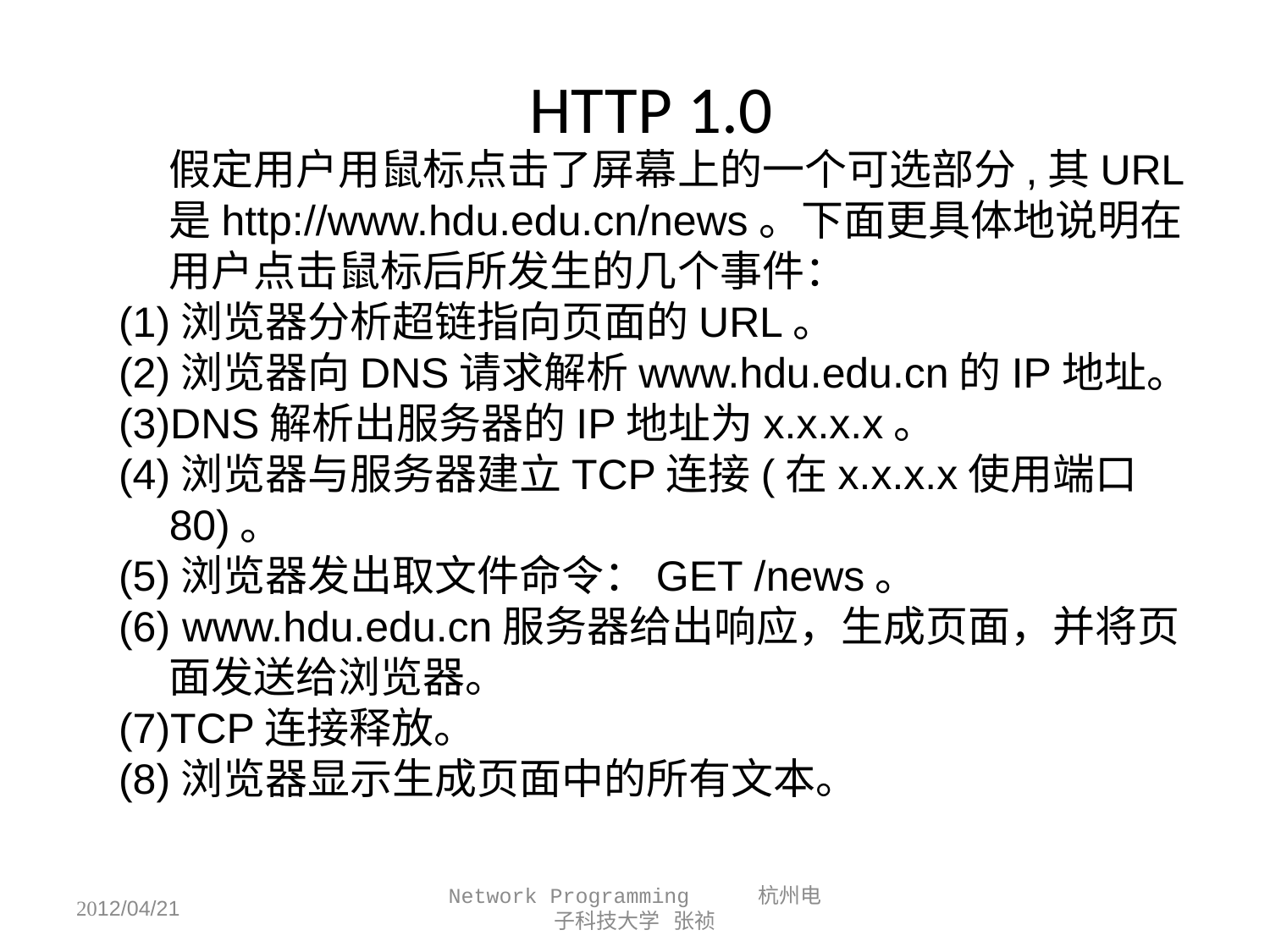

# HTTP 1.0
	假定用户用鼠标点击了屏幕上的一个可选部分,其URL是http://www.hdu.edu.cn/news。下面更具体地说明在用户点击鼠标后所发生的几个事件：
  (1)浏览器分析超链指向页面的URL。
  (2)浏览器向DNS请求解析www.hdu.edu.cn的IP地址。
  (3)DNS解析出服务器的IP地址为x.x.x.x。
  (4)浏览器与服务器建立TCP连接(在x.x.x.x使用端口80)。
  (5)浏览器发出取文件命令：GET /news。
  (6) www.hdu.edu.cn服务器给出响应，生成页面，并将页面发送给浏览器。
  (7)TCP连接释放。
  (8)浏览器显示生成页面中的所有文本。

Network Programming     杭州电子科技大学   张祯
2012/04/21